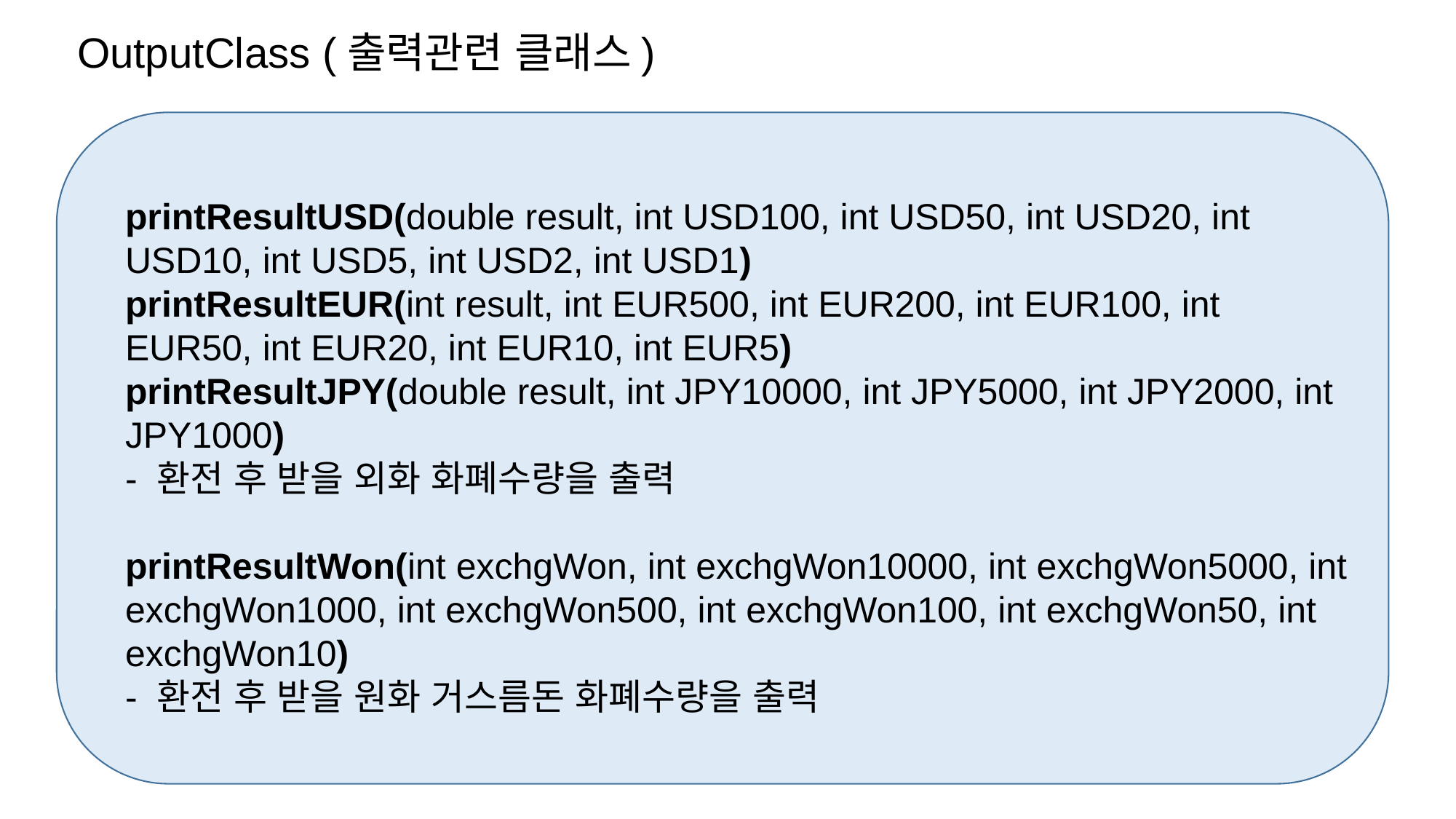

OutputClass (출력관련 클래스)

printResultUSD(double result, int USD100, int USD50, int USD20, int USD10, int USD5, int USD2, int USD1)
printResultEUR(int result, int EUR500, int EUR200, int EUR100, int EUR50, int EUR20, int EUR10, int EUR5)
printResultJPY(double result, int JPY10000, int JPY5000, int JPY2000, int JPY1000)
- 환전 후 받을 외화 화폐수량을 출력

printResultWon(int exchgWon, int exchgWon10000, int exchgWon5000, int exchgWon1000, int exchgWon500, int exchgWon100, int exchgWon50, int exchgWon10)
- 환전 후 받을 원화 거스름돈 화폐수량을 출력